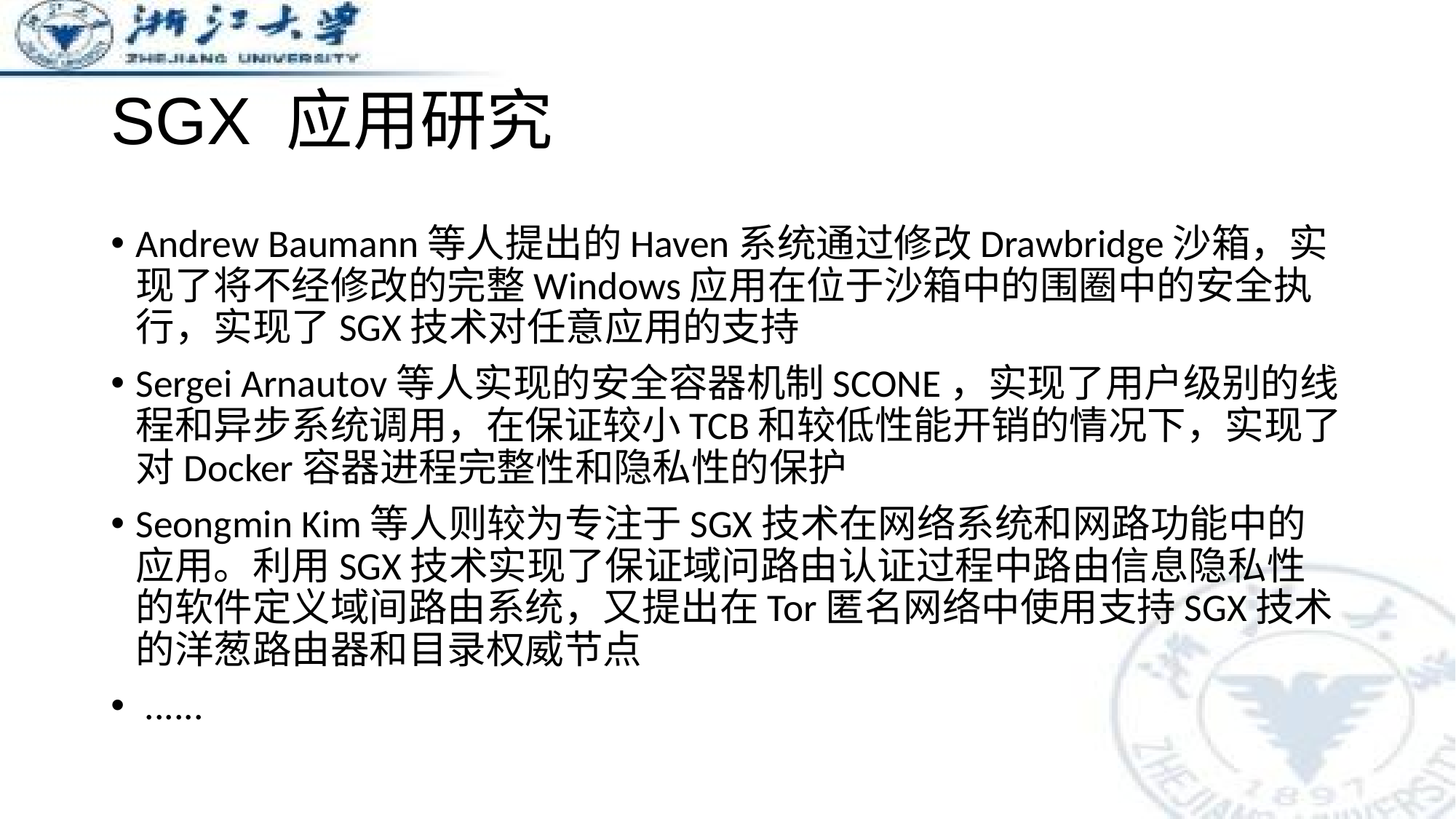

# SGX 应用研究
Andrew Baumann等人提出的Haven系统通过修改Drawbridge沙箱，实现了将不经修改的完整Windows应用在位于沙箱中的围圈中的安全执行，实现了SGX技术对任意应用的支持
Sergei Arnautov等人实现的安全容器机制SCONE，实现了用户级别的线程和异步系统调用，在保证较小TCB和较低性能开销的情况下，实现了对Docker容器进程完整性和隐私性的保护
Seongmin Kim等人则较为专注于SGX技术在网络系统和网路功能中的应用。利用SGX技术实现了保证域问路由认证过程中路由信息隐私性的软件定义域间路由系统，又提出在Tor匿名网络中使用支持SGX技术的洋葱路由器和目录权威节点
 ......